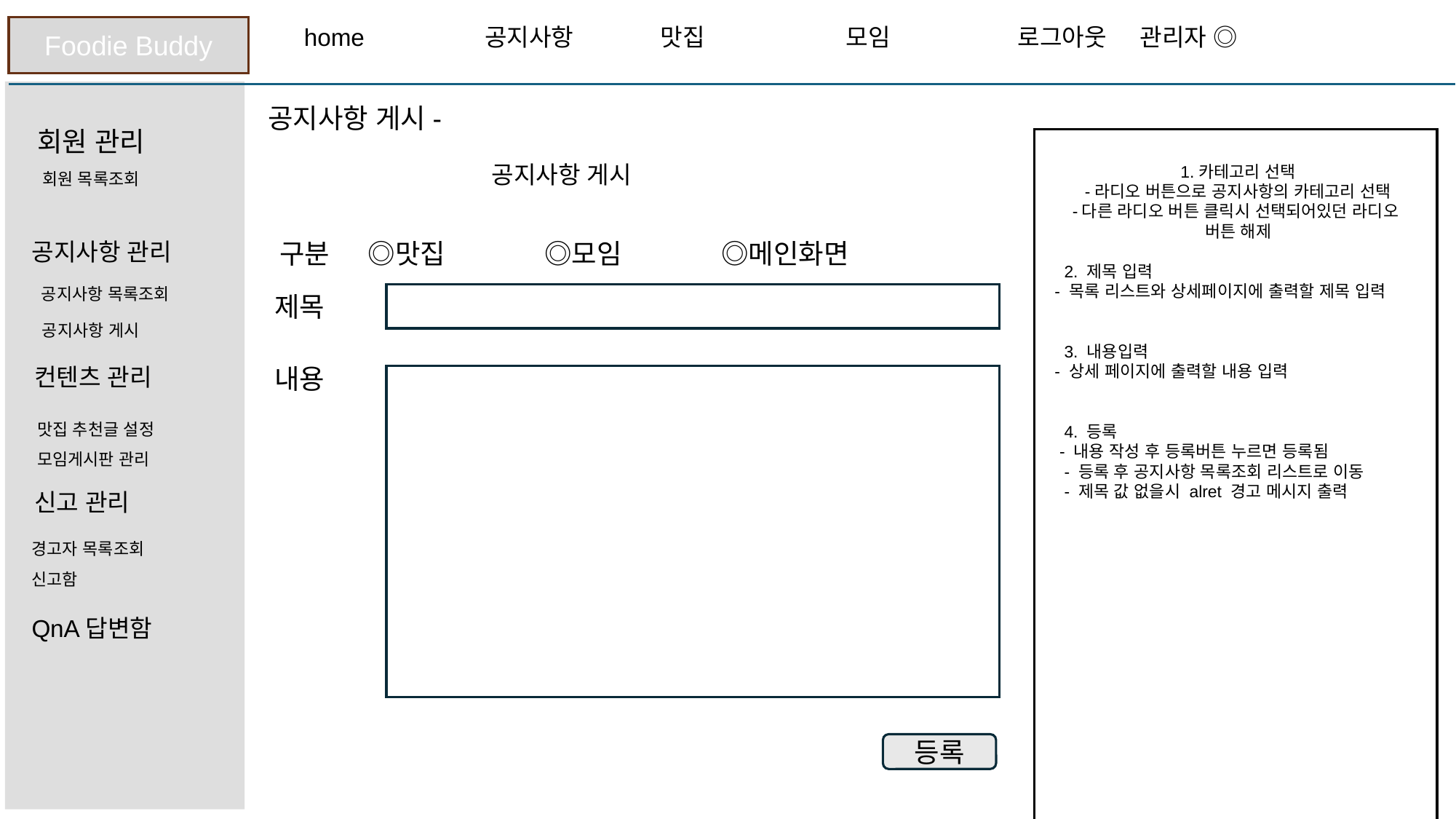

Foodie Buddy
        home                 공지사항             맛집                     모임                   로그아웃     관리자 ◎

공지사항 게시-
회원 관리

             공지사항 게시
1.카테고리 선택
-라디오 버튼으로 공지사항의 카테고리 선택
-다른 라디오 버튼 클릭시 선택되어있던 라디오
버튼 해제

   2. 제목 입력
 - 목록 리스트와 상세페이지에 출력할 제목 입력

   3. 내용입력
 - 상세 페이지에 출력할 내용 입력

   4. 등록
  - 내용 작성 후 등록버튼 누르면 등록됨
   - 등록 후 공지사항 목록조회 리스트로 이동
   - 제목 값 없을시 alret 경고 메시지 출력

회원 목록조회
공지사항 관리
구분     ◎맛집             ◎모임             ◎메인화면
공지사항 목록조회
제목

공지사항 게시
컨텐츠 관리
내용

맛집 추천글 설정
모임게시판 관리
신고 관리
경고자 목록조회
신고함
QnA답변함
등록